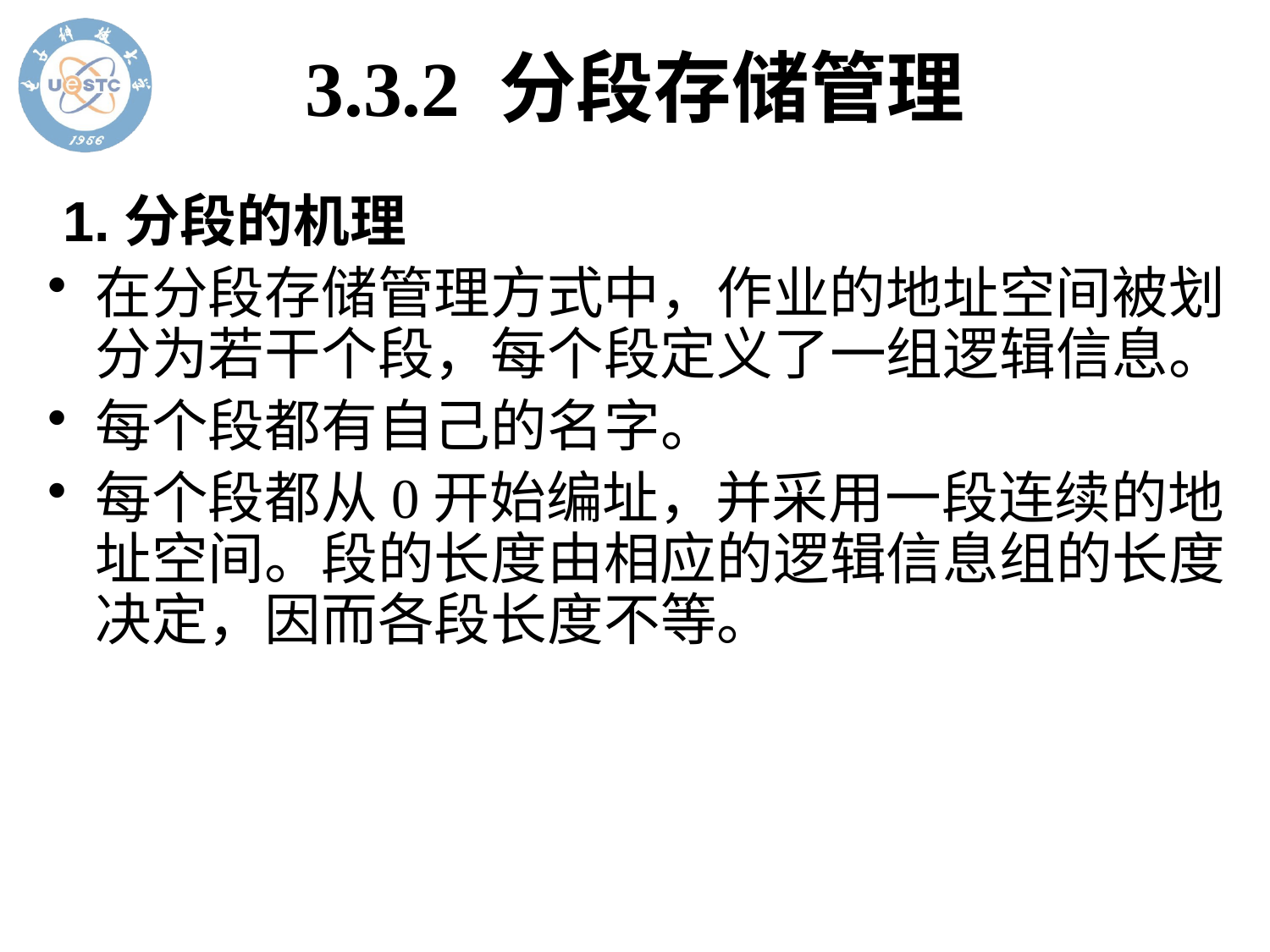

# 3.3.2 分段存储管理
 1.分段的机理
在分段存储管理方式中，作业的地址空间被划分为若干个段，每个段定义了一组逻辑信息。
每个段都有自己的名字。
每个段都从0开始编址，并采用一段连续的地址空间。段的长度由相应的逻辑信息组的长度决定，因而各段长度不等。